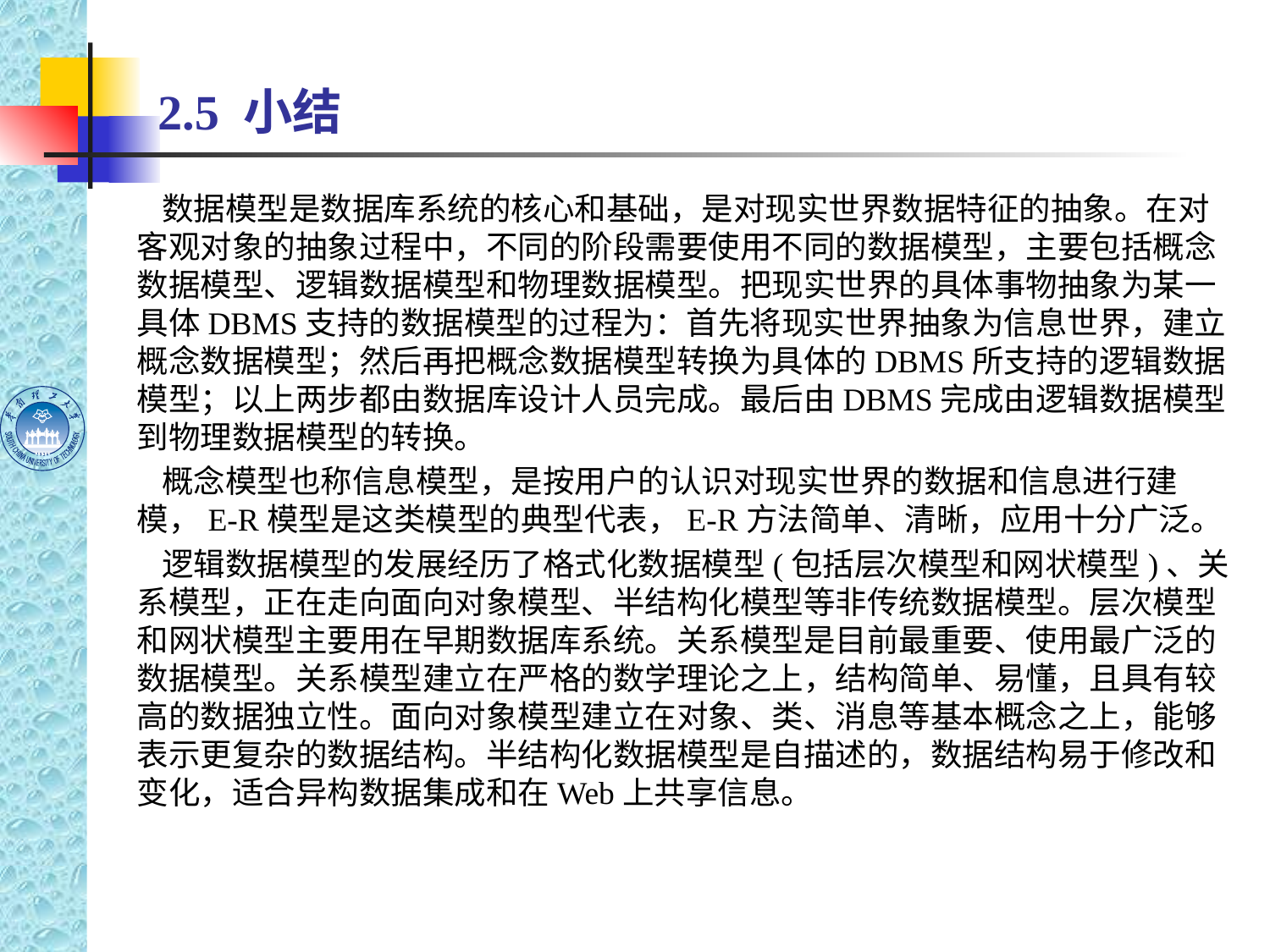

# 2.5 小结
数据模型是数据库系统的核心和基础，是对现实世界数据特征的抽象。在对客观对象的抽象过程中，不同的阶段需要使用不同的数据模型，主要包括概念数据模型、逻辑数据模型和物理数据模型。把现实世界的具体事物抽象为某一具体DBMS支持的数据模型的过程为：首先将现实世界抽象为信息世界，建立概念数据模型；然后再把概念数据模型转换为具体的DBMS所支持的逻辑数据模型；以上两步都由数据库设计人员完成。最后由DBMS完成由逻辑数据模型到物理数据模型的转换。
概念模型也称信息模型，是按用户的认识对现实世界的数据和信息进行建模，E-R模型是这类模型的典型代表，E-R方法简单、清晰，应用十分广泛。
逻辑数据模型的发展经历了格式化数据模型(包括层次模型和网状模型)、关系模型，正在走向面向对象模型、半结构化模型等非传统数据模型。层次模型和网状模型主要用在早期数据库系统。关系模型是目前最重要、使用最广泛的数据模型。关系模型建立在严格的数学理论之上，结构简单、易懂，且具有较高的数据独立性。面向对象模型建立在对象、类、消息等基本概念之上，能够表示更复杂的数据结构。半结构化数据模型是自描述的，数据结构易于修改和变化，适合异构数据集成和在Web上共享信息。